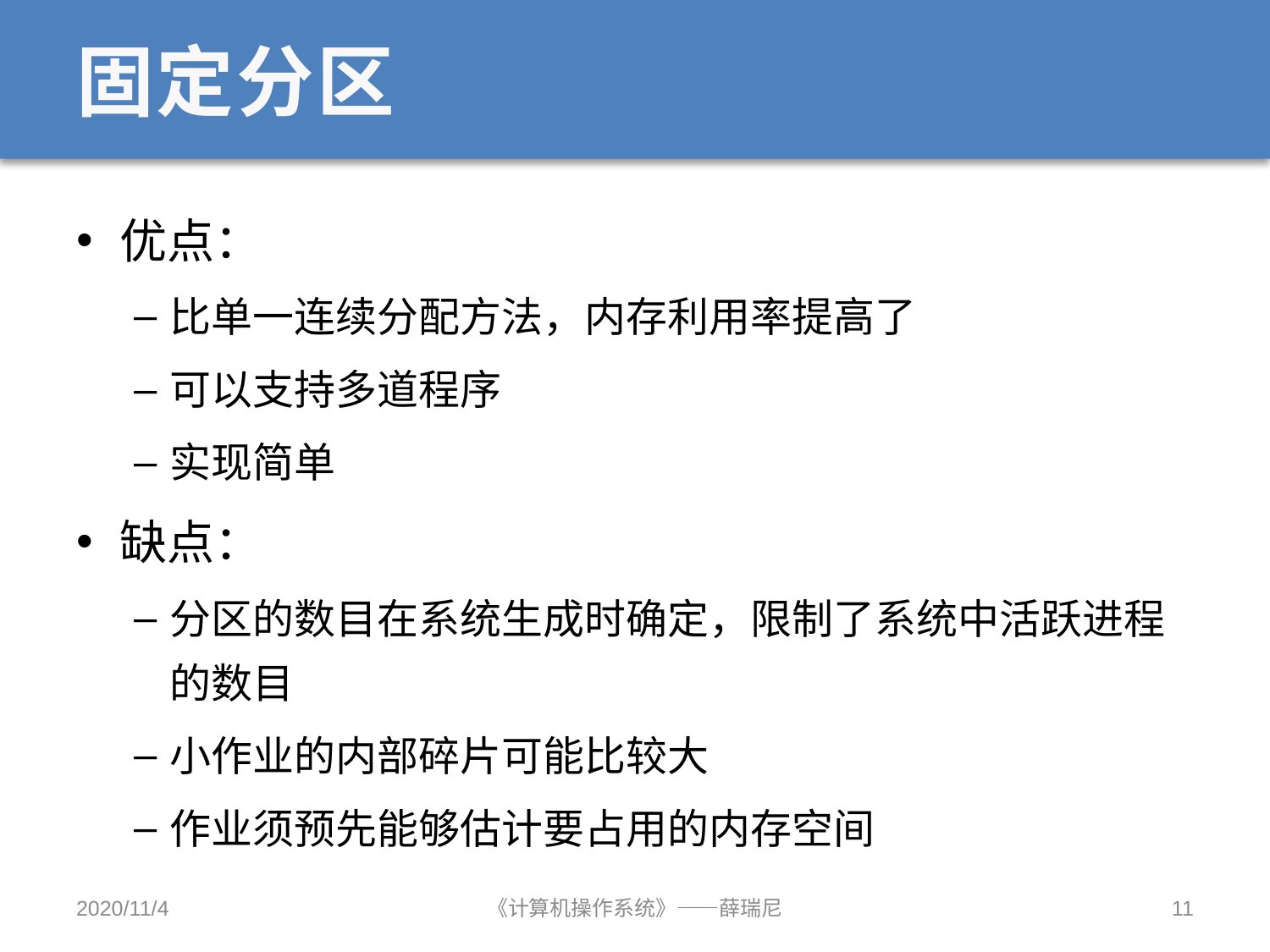

# 固定分区
优点：
比单一连续分配方法，内存利用率提高了
可以支持多道程序
实现简单
缺点：
分区的数目在系统生成时确定，限制了系统中活跃进程的数目
小作业的内部碎片可能比较大
作业须预先能够估计要占用的内存空间

2020/11/4
《计算机操作系统》——薛瑞尼
11